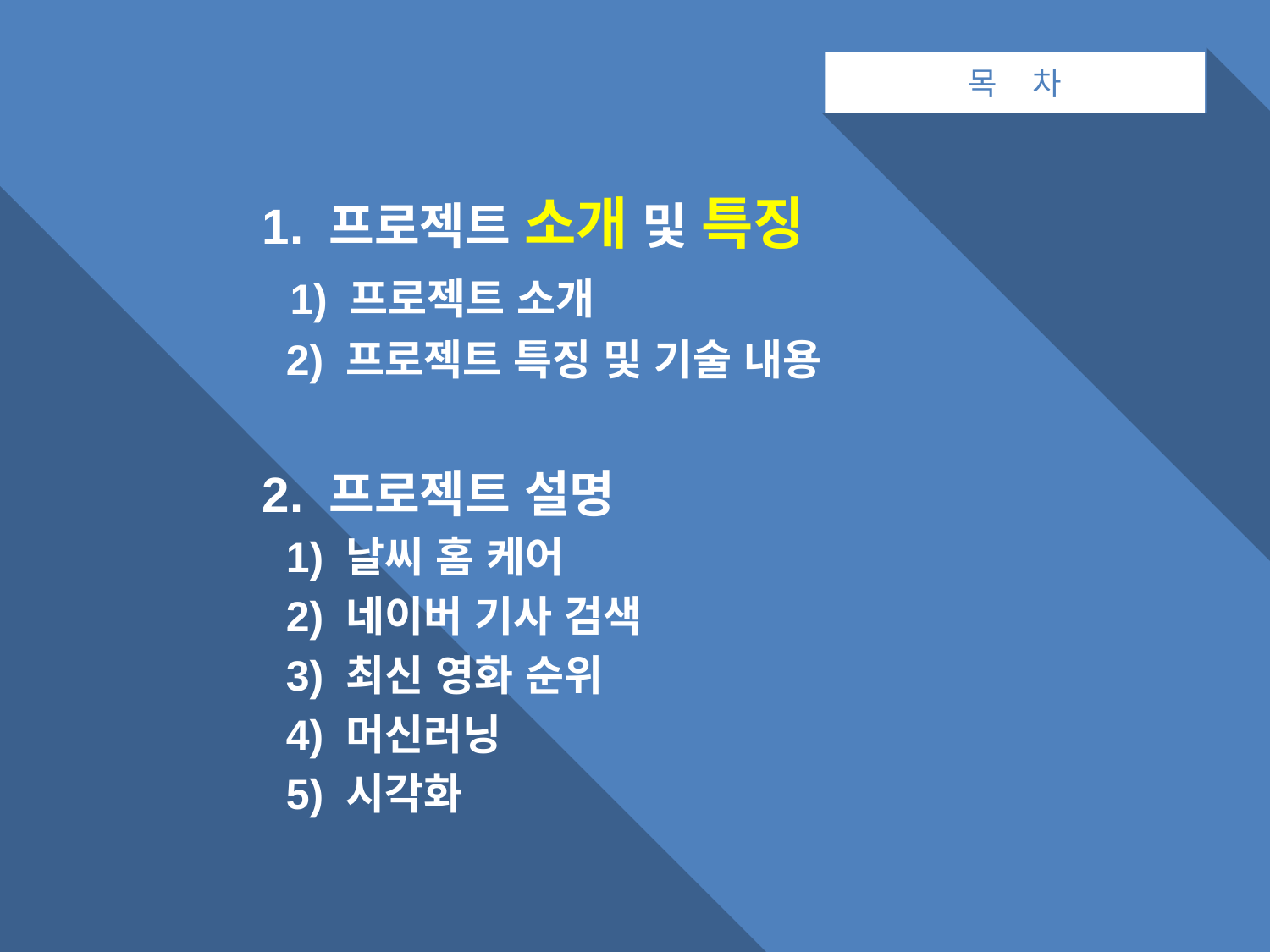

목    차
1. 프로젝트 소개 및 특징
  1) 프로젝트 소개
  2) 프로젝트 특징 및 기술 내용

2. 프로젝트 설명
  1) 날씨 홈 케어
  2) 네이버 기사 검색
  3) 최신 영화 순위
  4) 머신러닝
  5) 시각화